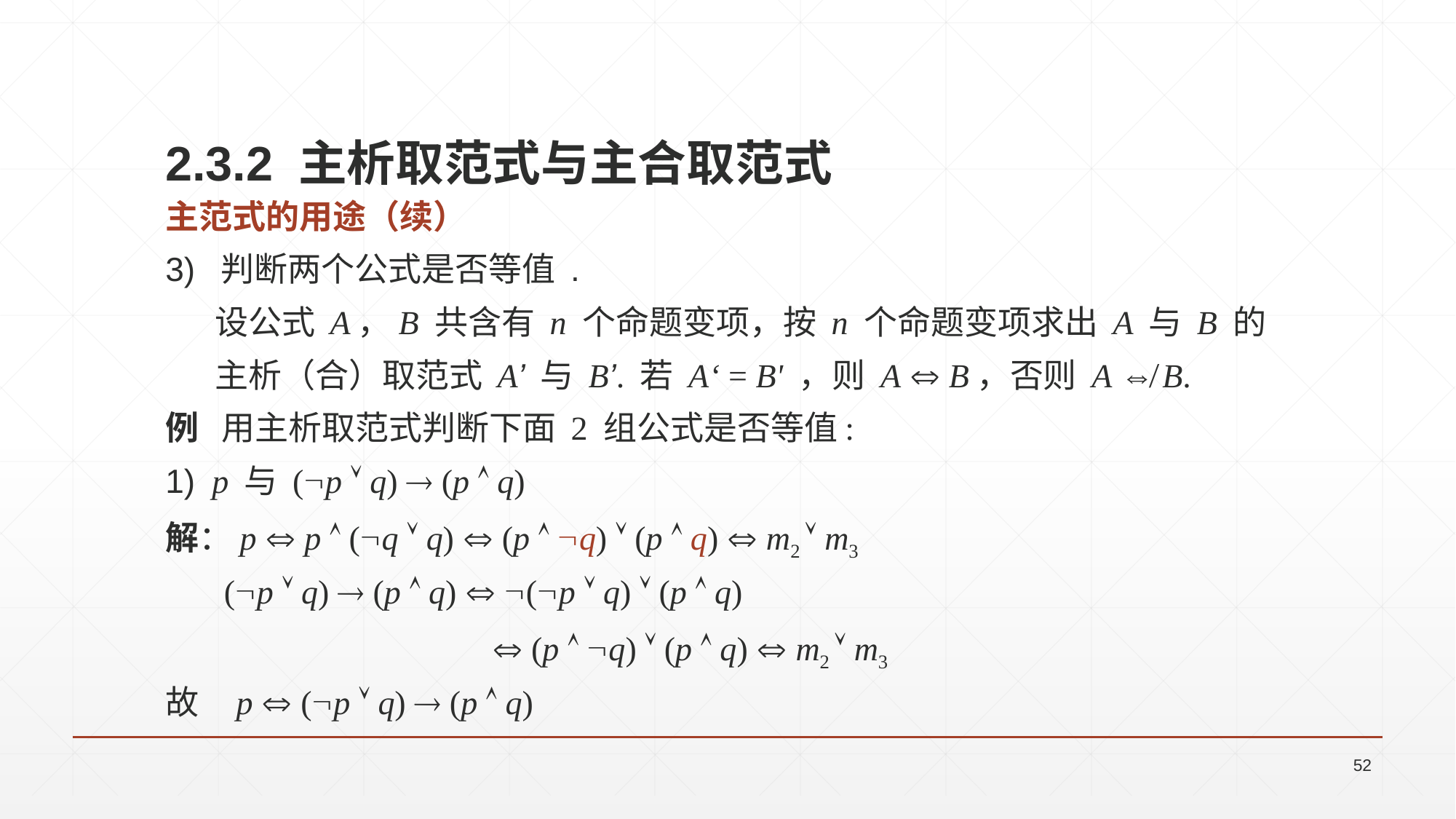

2.3.2 主析取范式与主合取范式
主范式的用途（续）
3)  判断两个公式是否等值 .
设公式 A，B 共含有 n 个命题变项，按 n 个命题变项求出 A 与 B 的
主析（合）取范式 A’ 与 B’. 若 A‘ = B' ，则 A ⇔ B，否则 A ⇎ B.
例   用主析取范式判断下面 2 组公式是否等值:
1)  p 与 (¬p ∨ q) → (p ∧ q)
解：p ⇔ p ∧ (¬q ∨ q) ⇔ (p ∧ ¬q) ∨ (p ∧ q) ⇔ m2 ∨ m3
       (¬p ∨ q) → (p ∧ q) ⇔ ¬(¬p ∨ q) ∨ (p ∧ q)
                                       ⇔ (p ∧ ¬q) ∨ (p ∧ q) ⇔ m2 ∨ m3
故    p ⇔ (¬p ∨ q) → (p ∧ q)
52